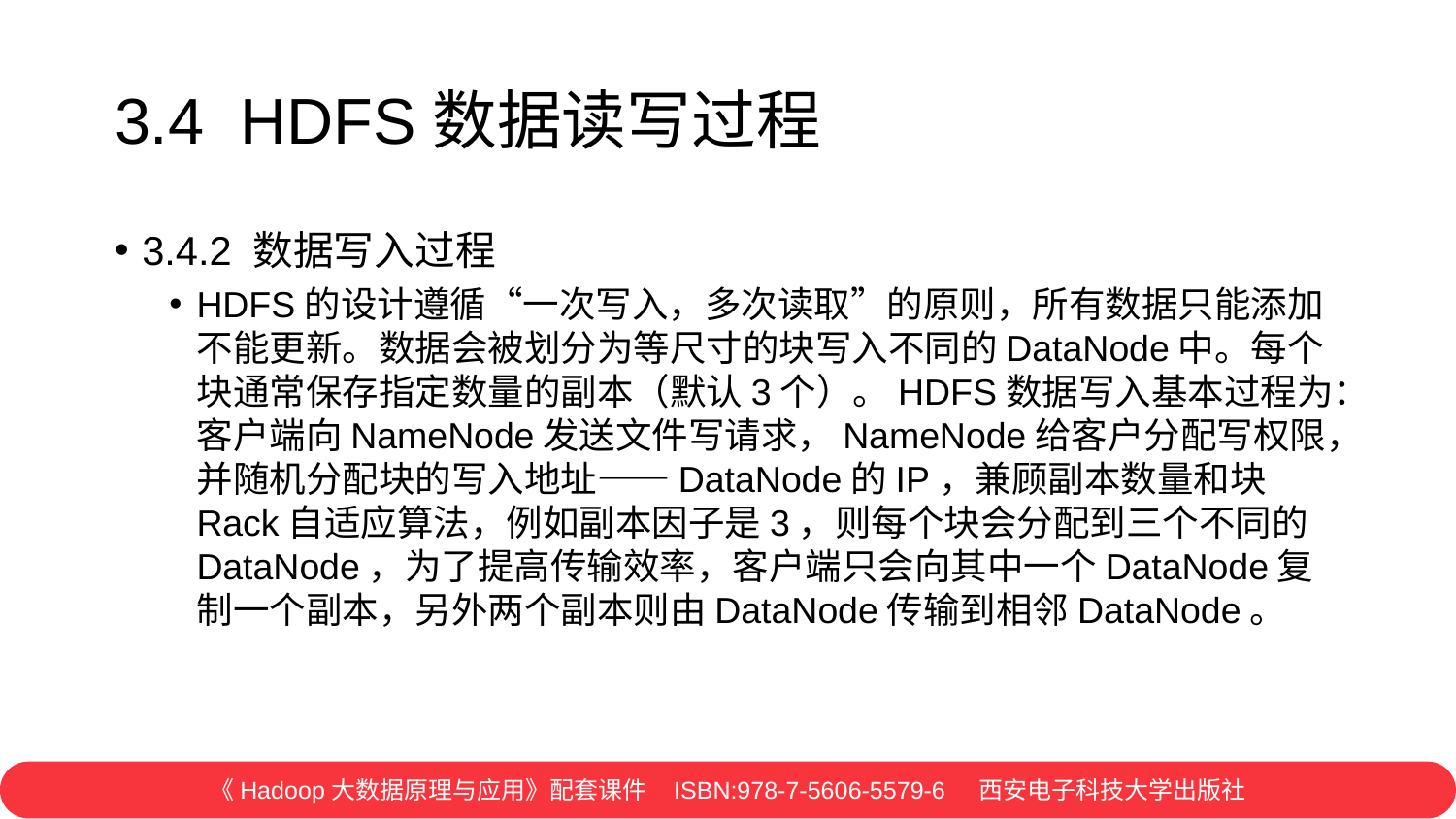

# 3.4  HDFS数据读写过程
3.4.2 数据写入过程
HDFS的设计遵循“一次写入，多次读取”的原则，所有数据只能添加不能更新。数据会被划分为等尺寸的块写入不同的DataNode中。每个块通常保存指定数量的副本（默认3个）。HDFS数据写入基本过程为：客户端向NameNode发送文件写请求，NameNode给客户分配写权限，并随机分配块的写入地址——DataNode的IP，兼顾副本数量和块Rack自适应算法，例如副本因子是3，则每个块会分配到三个不同的DataNode，为了提高传输效率，客户端只会向其中一个DataNode复制一个副本，另外两个副本则由DataNode传输到相邻DataNode。